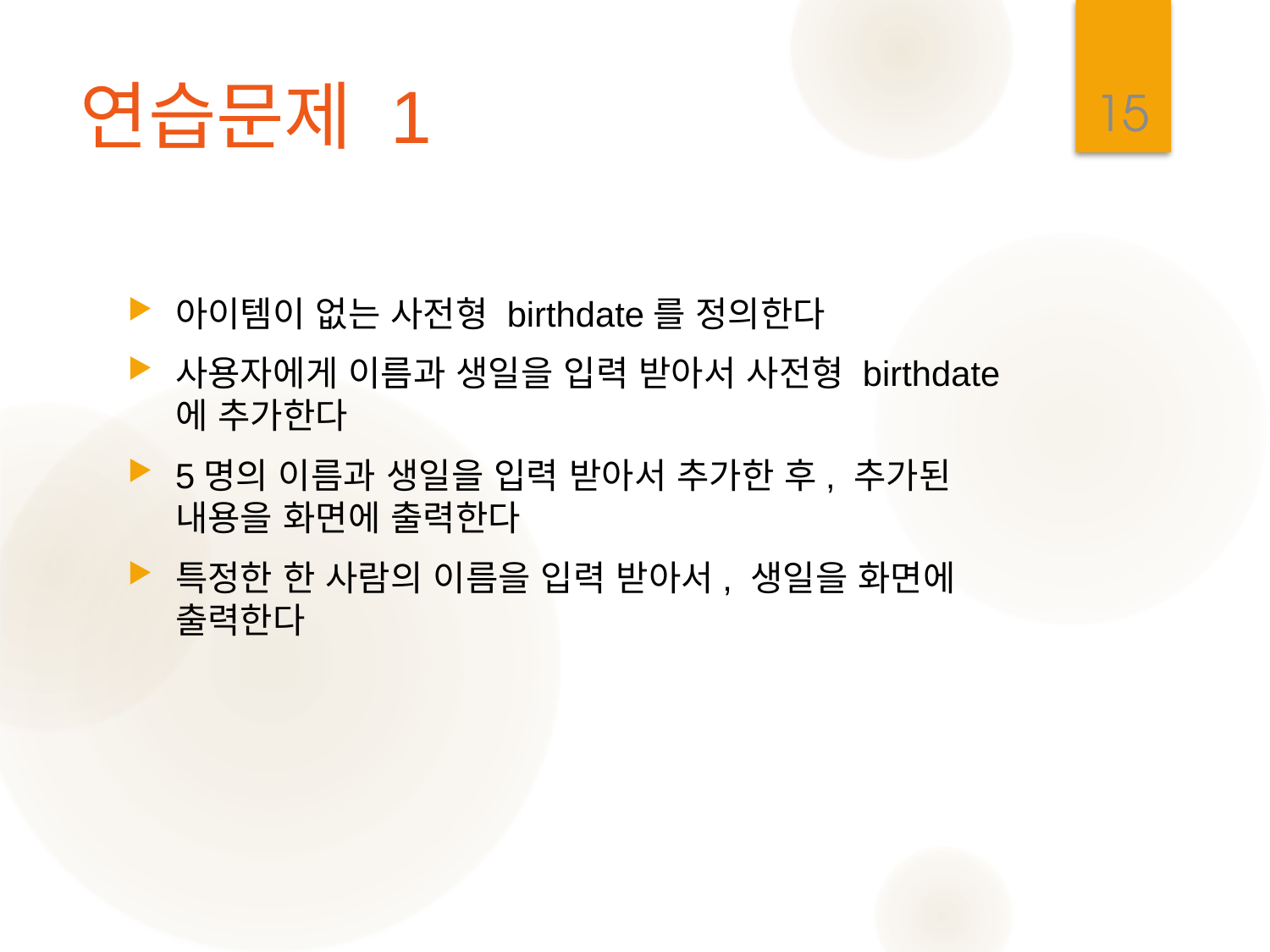

15
# 연습문제 1
아이템이 없는 사전형 birthdate를 정의한다
사용자에게 이름과 생일을 입력 받아서 사전형 birthdate에 추가한다
5명의 이름과 생일을 입력 받아서 추가한 후, 추가된 내용을 화면에 출력한다
특정한 한 사람의 이름을 입력 받아서, 생일을 화면에 출력한다